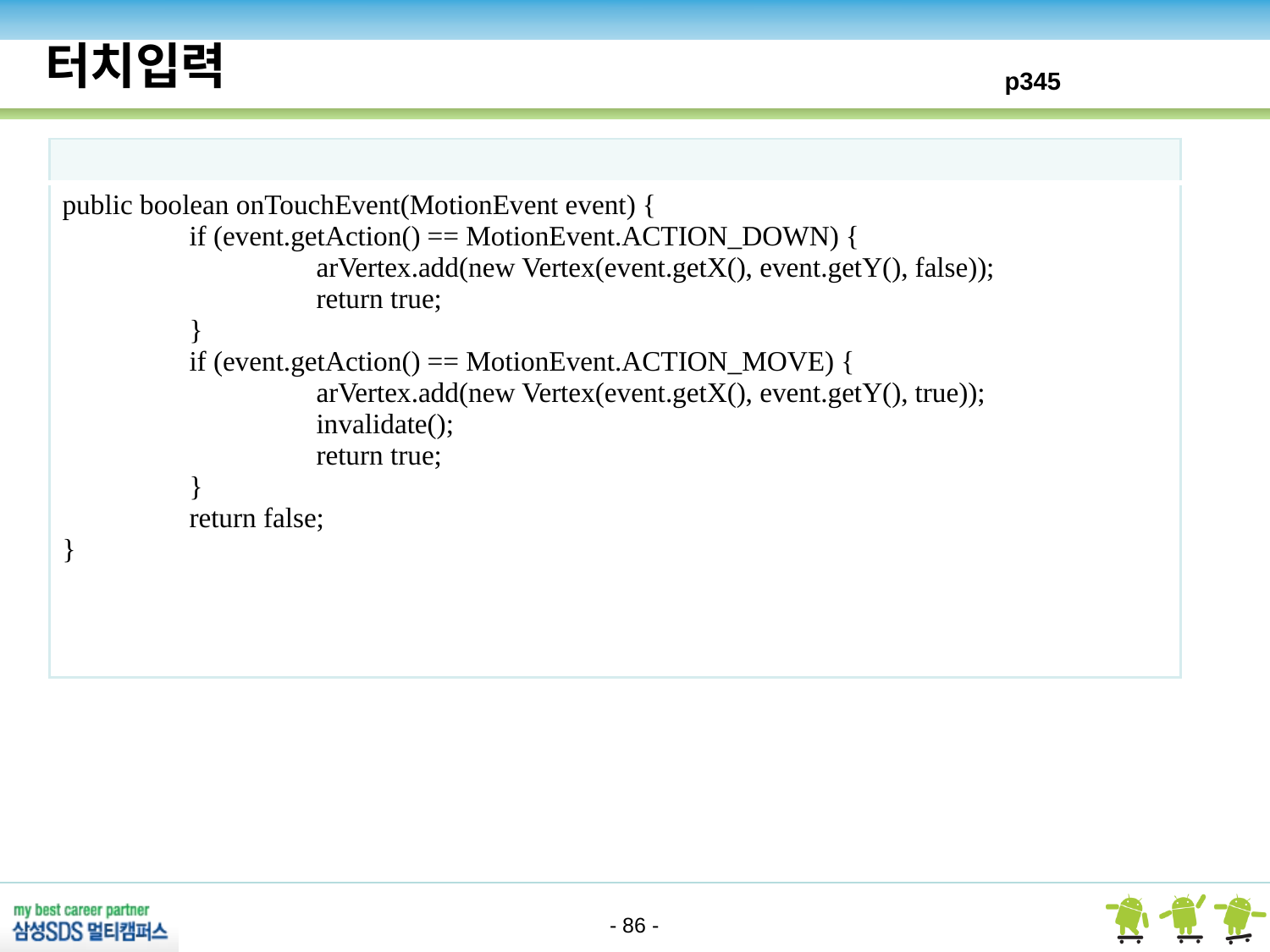

터치입력
p345
|  |
| --- |
| public boolean onTouchEvent(MotionEvent event) { if (event.getAction() == MotionEvent.ACTION\_DOWN) { arVertex.add(new Vertex(event.getX(), event.getY(), false)); return true; } if (event.getAction() == MotionEvent.ACTION\_MOVE) { arVertex.add(new Vertex(event.getX(), event.getY(), true)); invalidate(); return true; } return false; } |
- 86 -